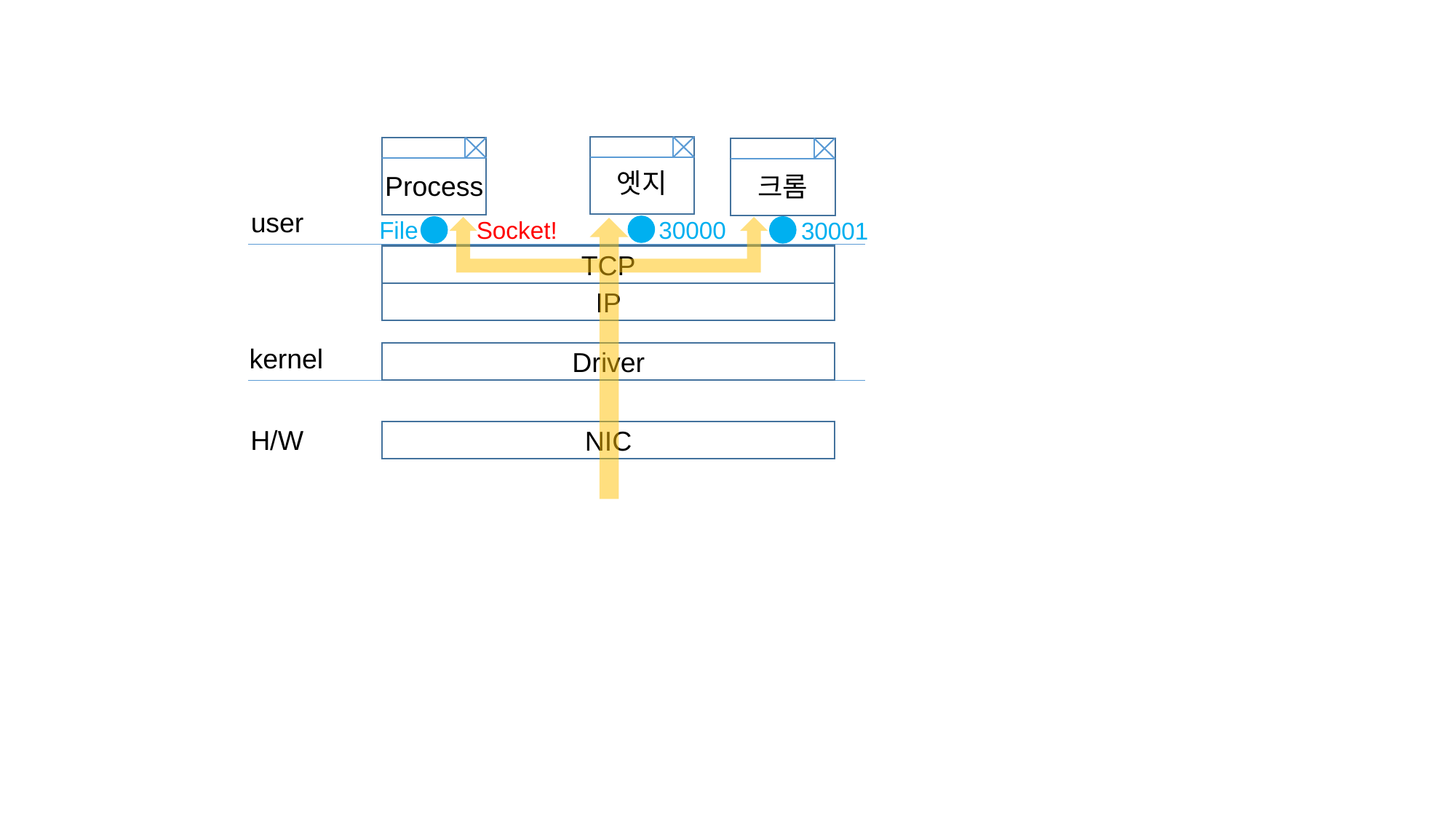

엣지
Process
크롬
user
30000
File
Socket!
30001

TCP
IP
kernel
Driver
H/W
NIC